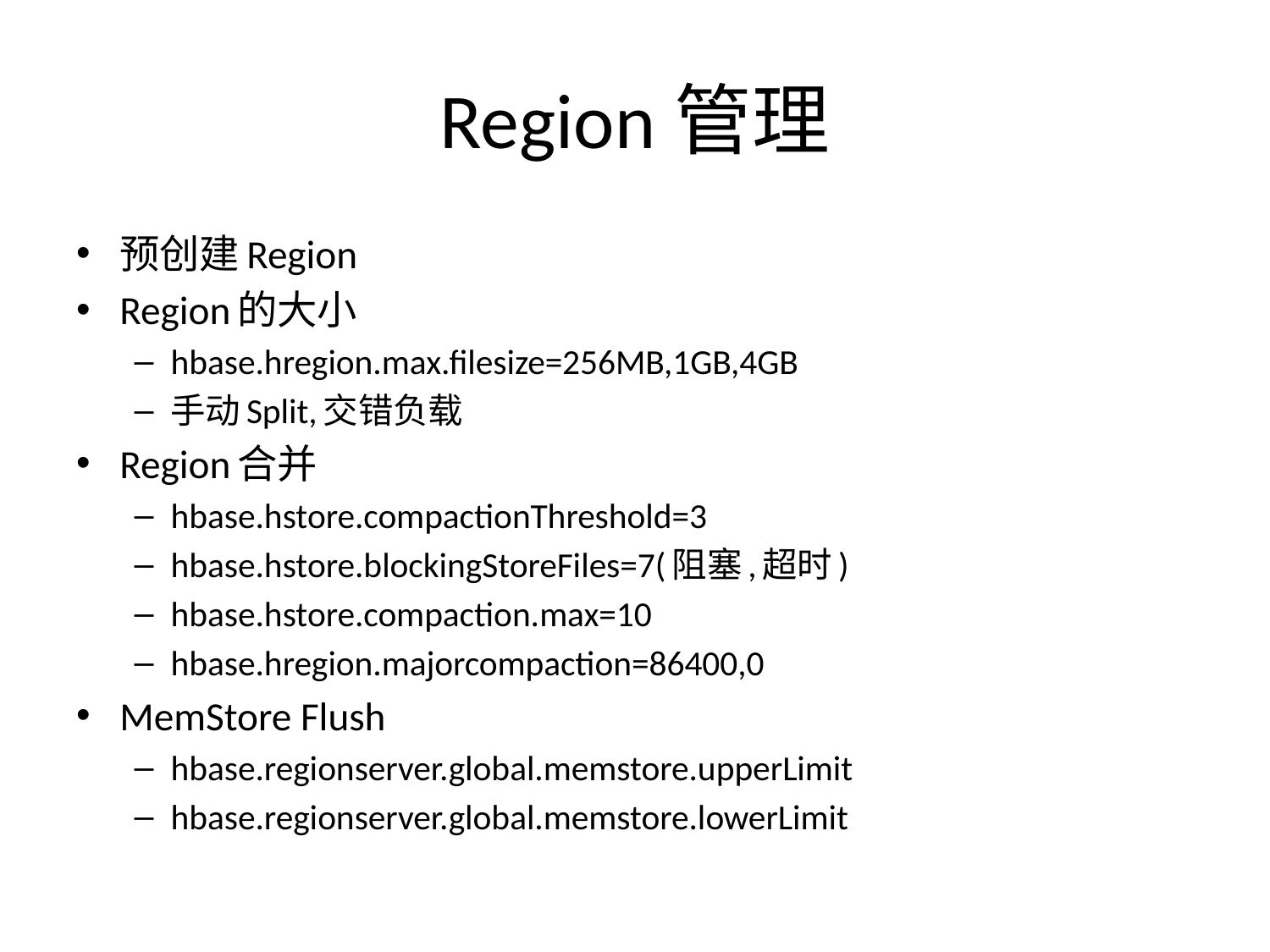

# Region管理
预创建Region
Region的大小
hbase.hregion.max.filesize=256MB,1GB,4GB
手动Split,交错负载
Region合并
hbase.hstore.compactionThreshold=3
hbase.hstore.blockingStoreFiles=7(阻塞,超时)
hbase.hstore.compaction.max=10
hbase.hregion.majorcompaction=86400,0
MemStore Flush
hbase.regionserver.global.memstore.upperLimit
hbase.regionserver.global.memstore.lowerLimit